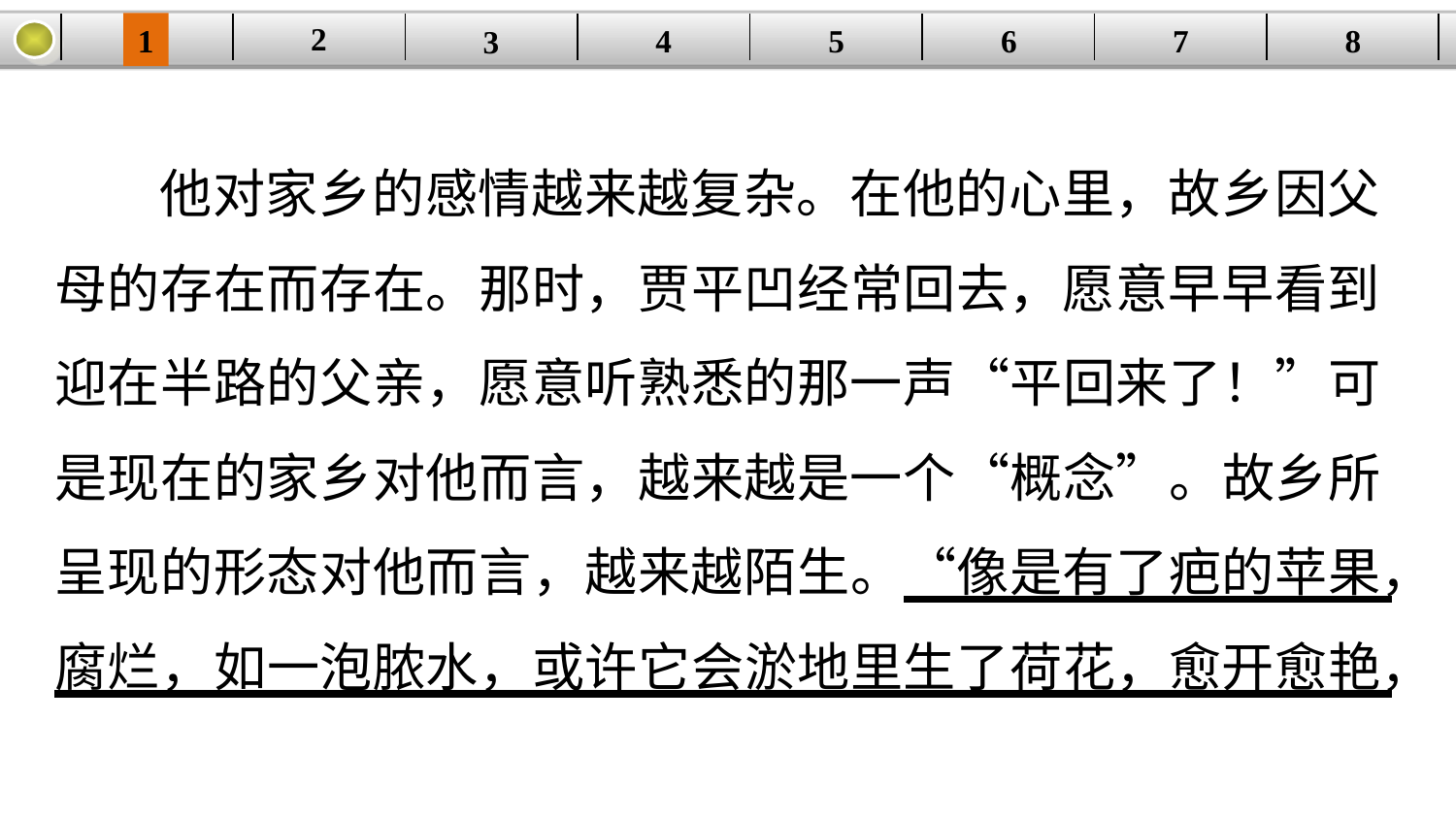

2
1
8
7
6
|  |  |  |  |  |  |  |  |
| --- | --- | --- | --- | --- | --- | --- | --- |
5
4
3

他对家乡的感情越来越复杂。在他的心里，故乡因父母的存在而存在。那时，贾平凹经常回去，愿意早早看到迎在半路的父亲，愿意听熟悉的那一声“平回来了！”可是现在的家乡对他而言，越来越是一个“概念”。故乡所呈现的形态对他而言，越来越陌生。“像是有了疤的苹果，腐烂，如一泡脓水，或许它会淤地里生了荷花，愈开愈艳，